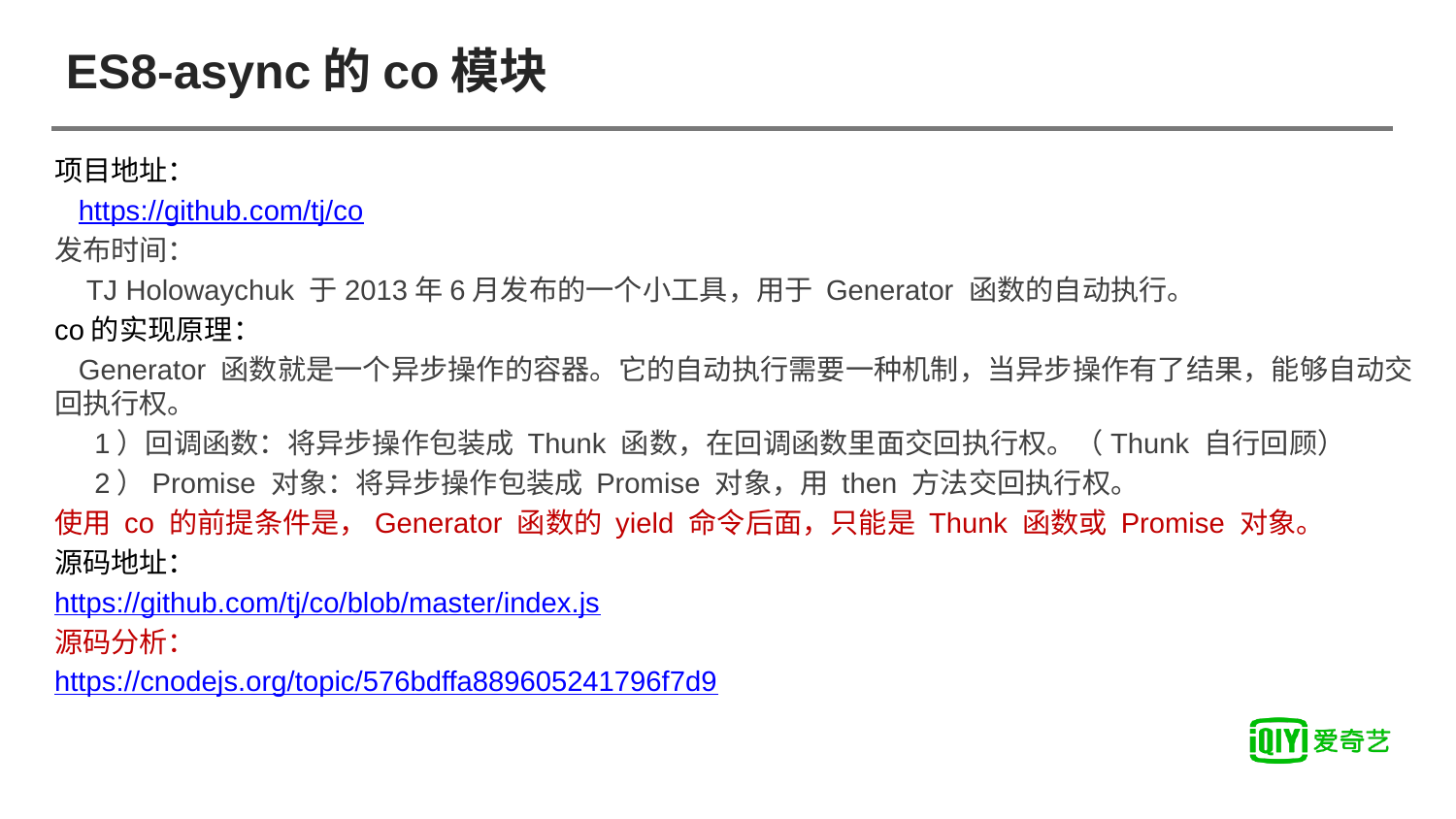

# ES8-async的co模块
项目地址：
   https://github.com/tj/co
发布时间：
    TJ Holowaychuk 于2013年6月发布的一个小工具，用于 Generator 函数的自动执行。
co的实现原理：
   Generator 函数就是一个异步操作的容器。它的自动执行需要一种机制，当异步操作有了结果，能够自动交回执行权。
     1）回调函数：将异步操作包装成 Thunk 函数，在回调函数里面交回执行权。（Thunk 自行回顾）
     2）Promise 对象：将异步操作包装成 Promise 对象，用 then 方法交回执行权。
使用 co 的前提条件是，Generator 函数的 yield 命令后面，只能是 Thunk 函数或 Promise 对象。
源码地址：
https://github.com/tj/co/blob/master/index.js
源码分析：
https://cnodejs.org/topic/576bdffa889605241796f7d9